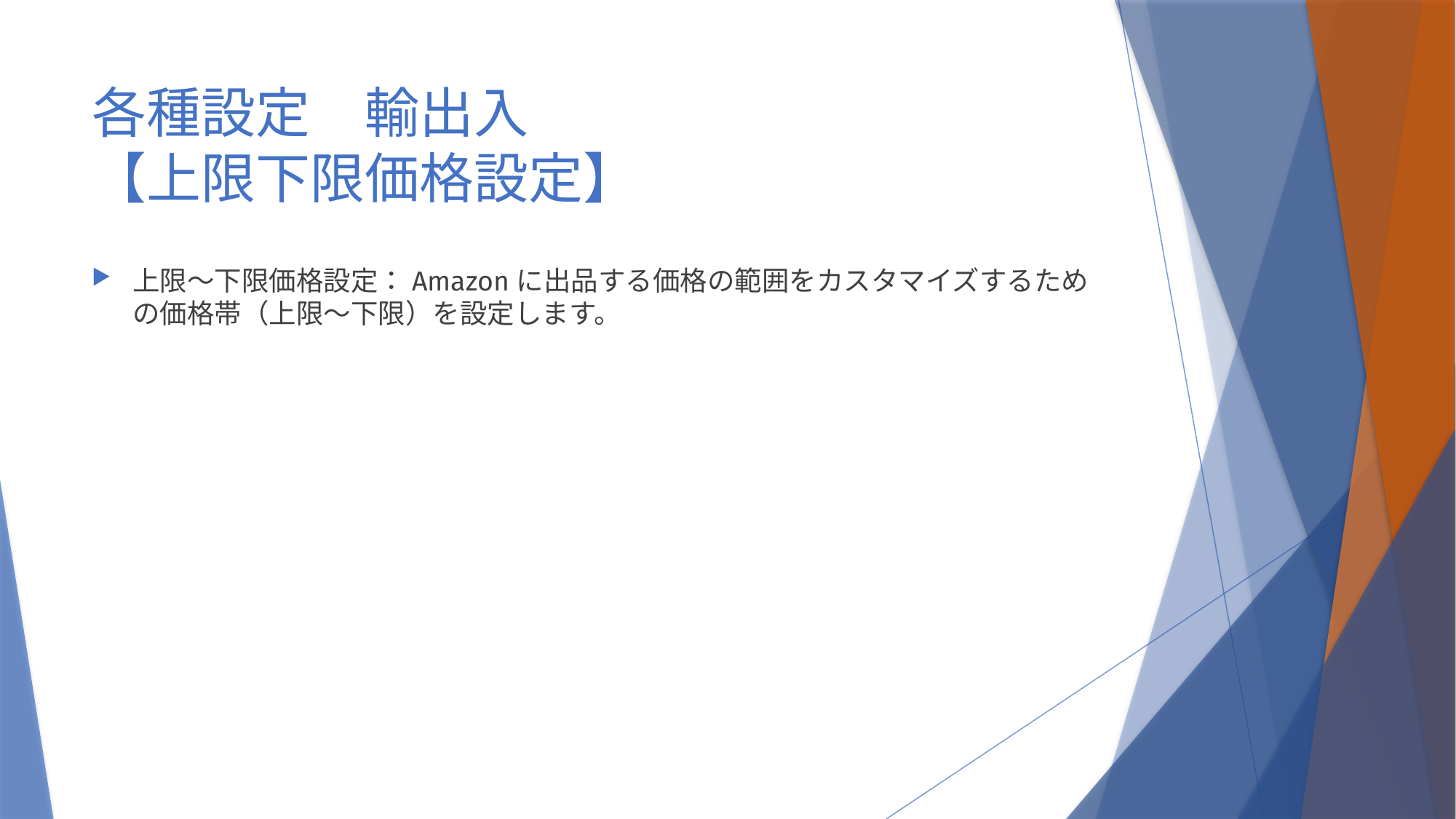

# 各種設定　輸出入 【上限下限価格設定】
上限〜下限価格設定：Amazonに出品する価格の範囲をカスタマイズするための価格帯（上限〜下限）を設定します。